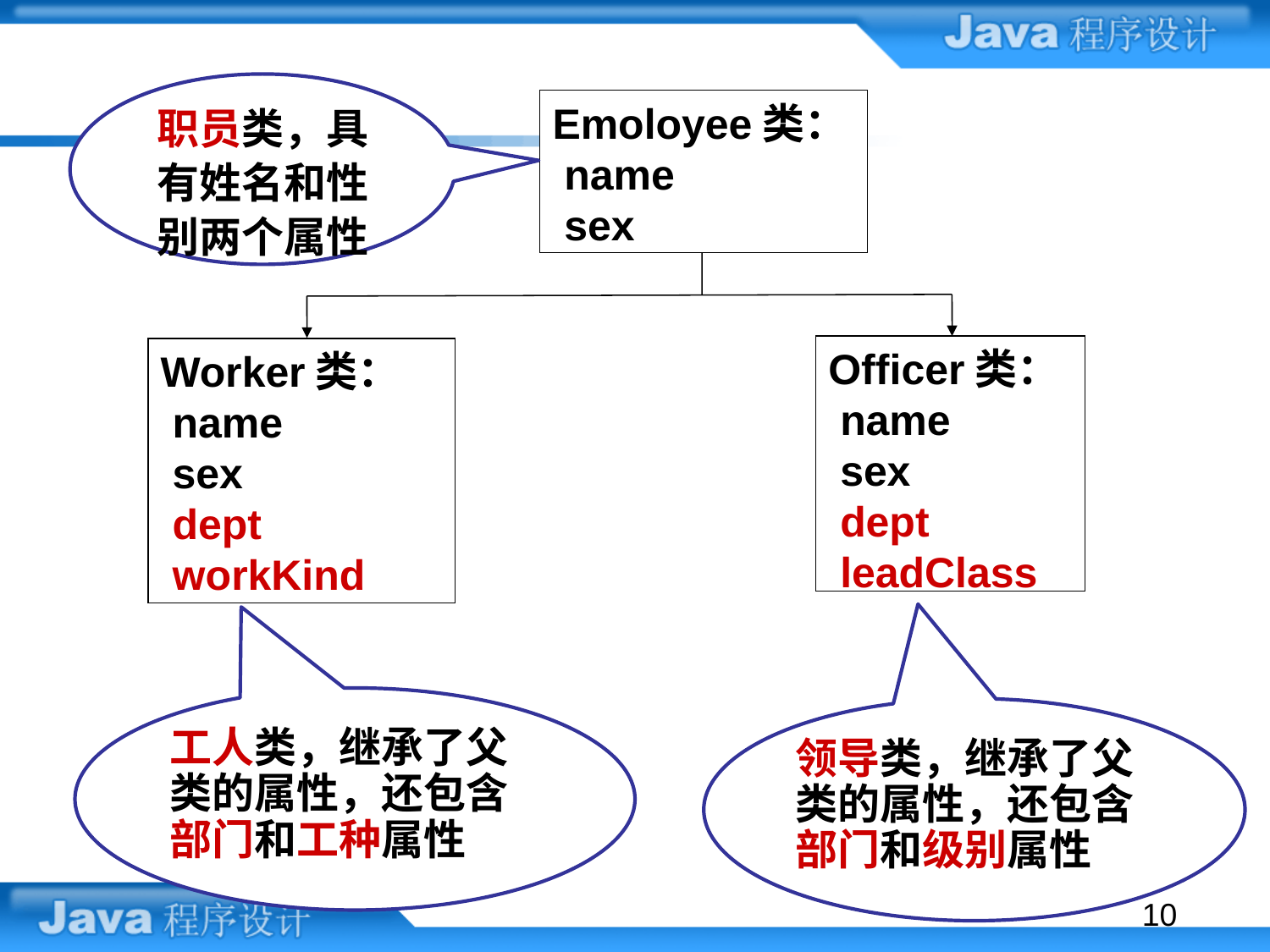

职员类，具
有姓名和性
别两个属性
Emoloyee类：
 name
 sex

Officer类：
 name
 sex
 dept
 leadClass
Worker类：
 name
 sex
 dept
 workKind
工人类，继承了父类的属性，还包含部门和工种属性
领导类，继承了父类的属性，还包含部门和级别属性